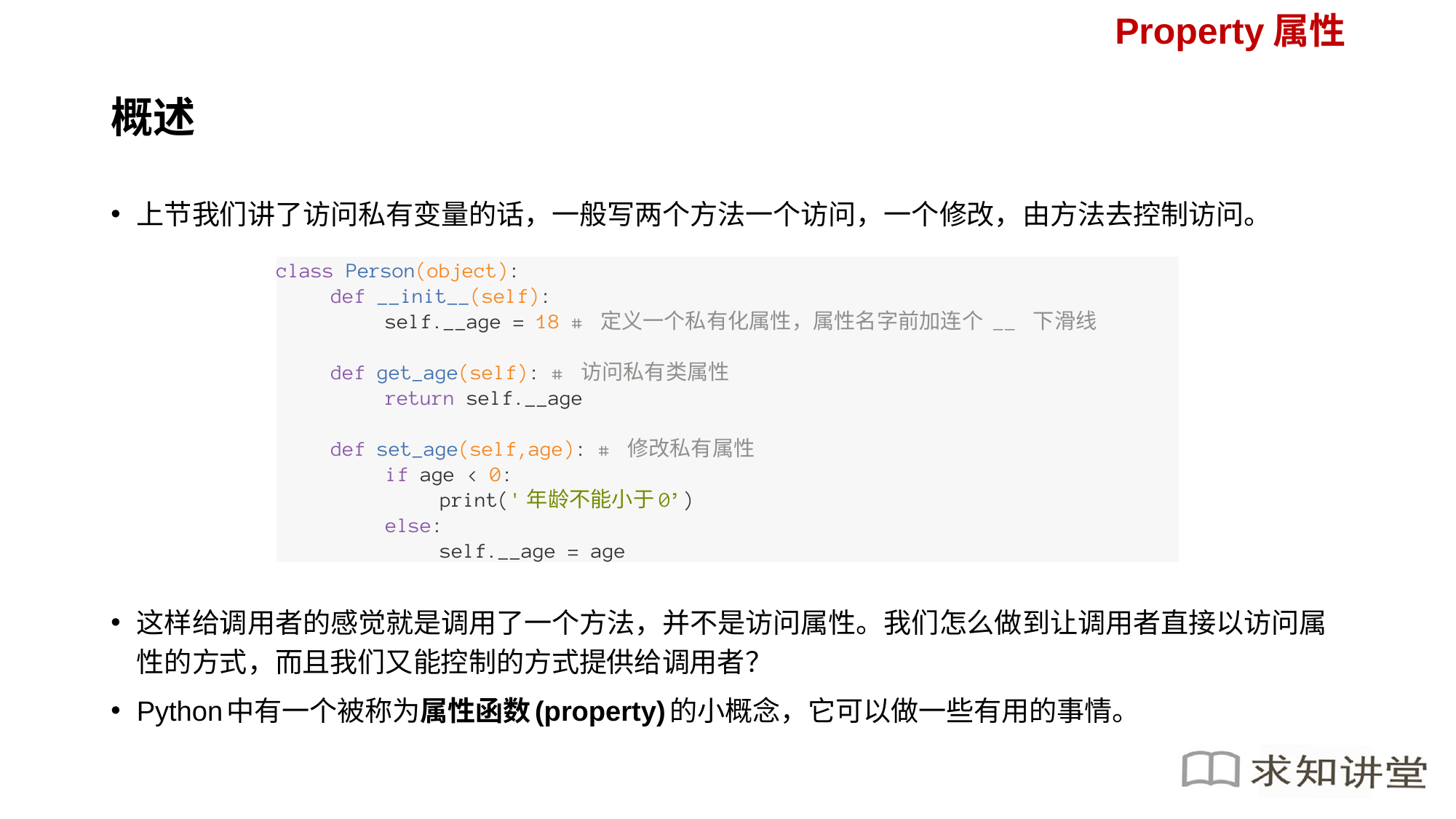

Property属性
# 概述
上节我们讲了访问私有变量的话，一般写两个方法一个访问，一个修改，由方法去控制访问。

这样给调用者的感觉就是调用了一个方法，并不是访问属性。我们怎么做到让调用者直接以访问属性的方式，而且我们又能控制的方式提供给调用者？
Python中有一个被称为属性函数(property)的小概念，它可以做一些有用的事情。

class Person(object):
def __init__(self):
self.__age = 18 # 定义一个私有化属性，属性名字前加连个 __ 下滑线

def get_age(self): # 访问私有类属性
return self.__age

def set_age(self,age): # 修改私有属性
if age < 0:
print('年龄不能小于0’)
else:
self.__age = age